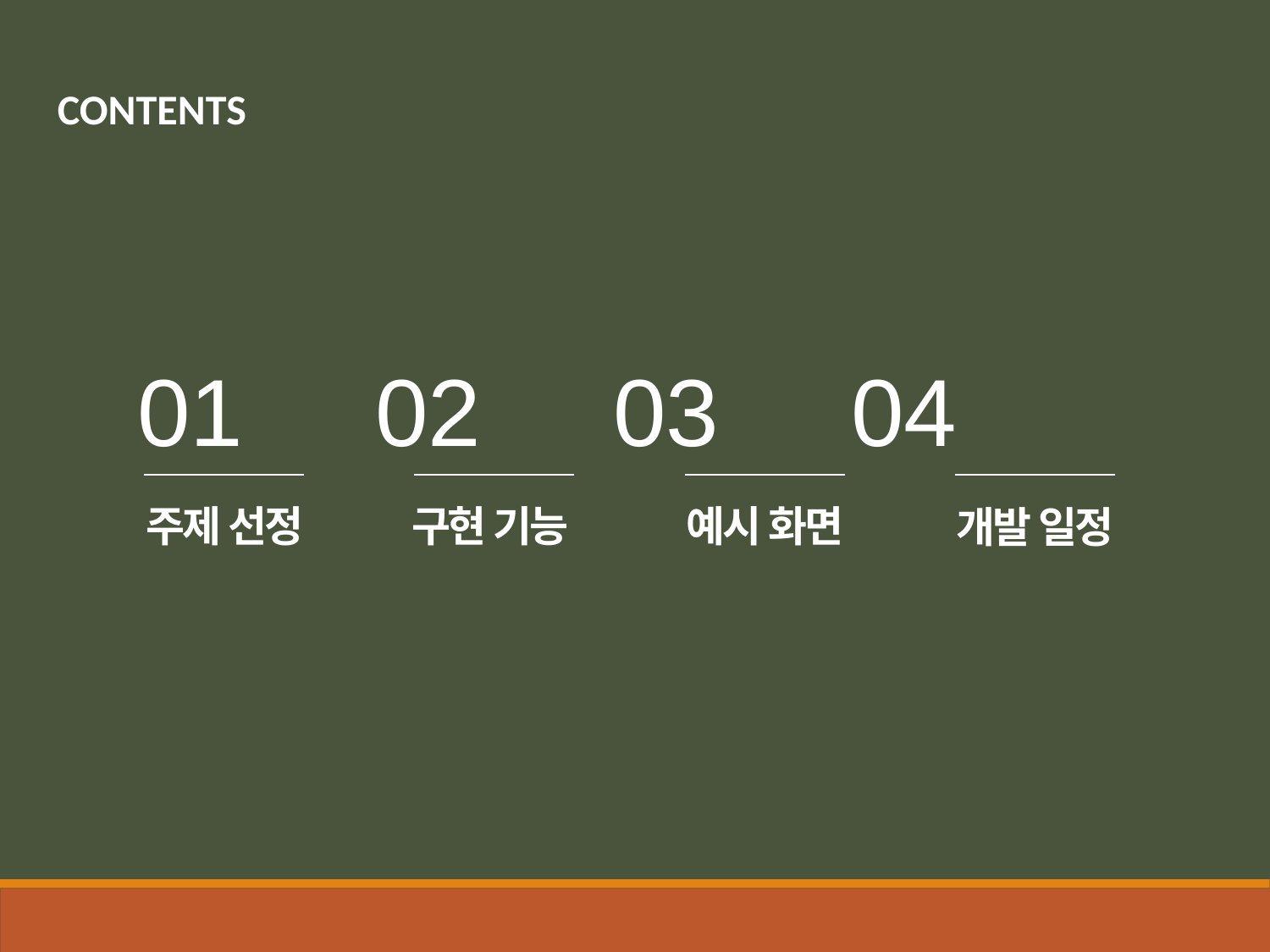

CONTENTS
01     02     03     04
주제 선정
구현 기능
예시 화면
개발 일정